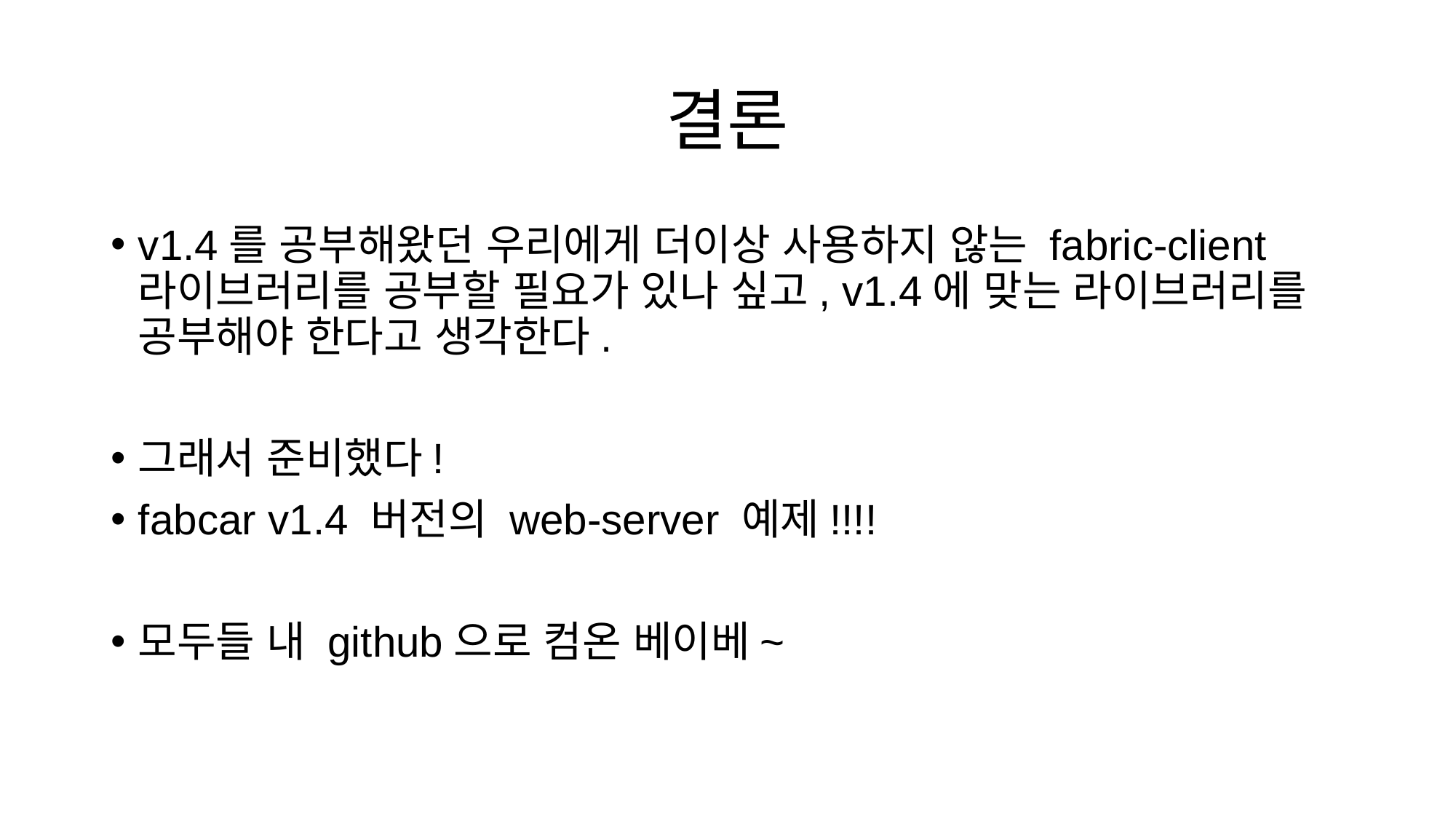

# 결론
v1.4를 공부해왔던 우리에게 더이상 사용하지 않는 fabric-client 라이브러리를 공부할 필요가 있나 싶고, v1.4에 맞는 라이브러리를 공부해야 한다고 생각한다.

그래서 준비했다!
fabcar v1.4 버전의 web-server 예제!!!!

모두들 내 github으로 컴온 베이베~